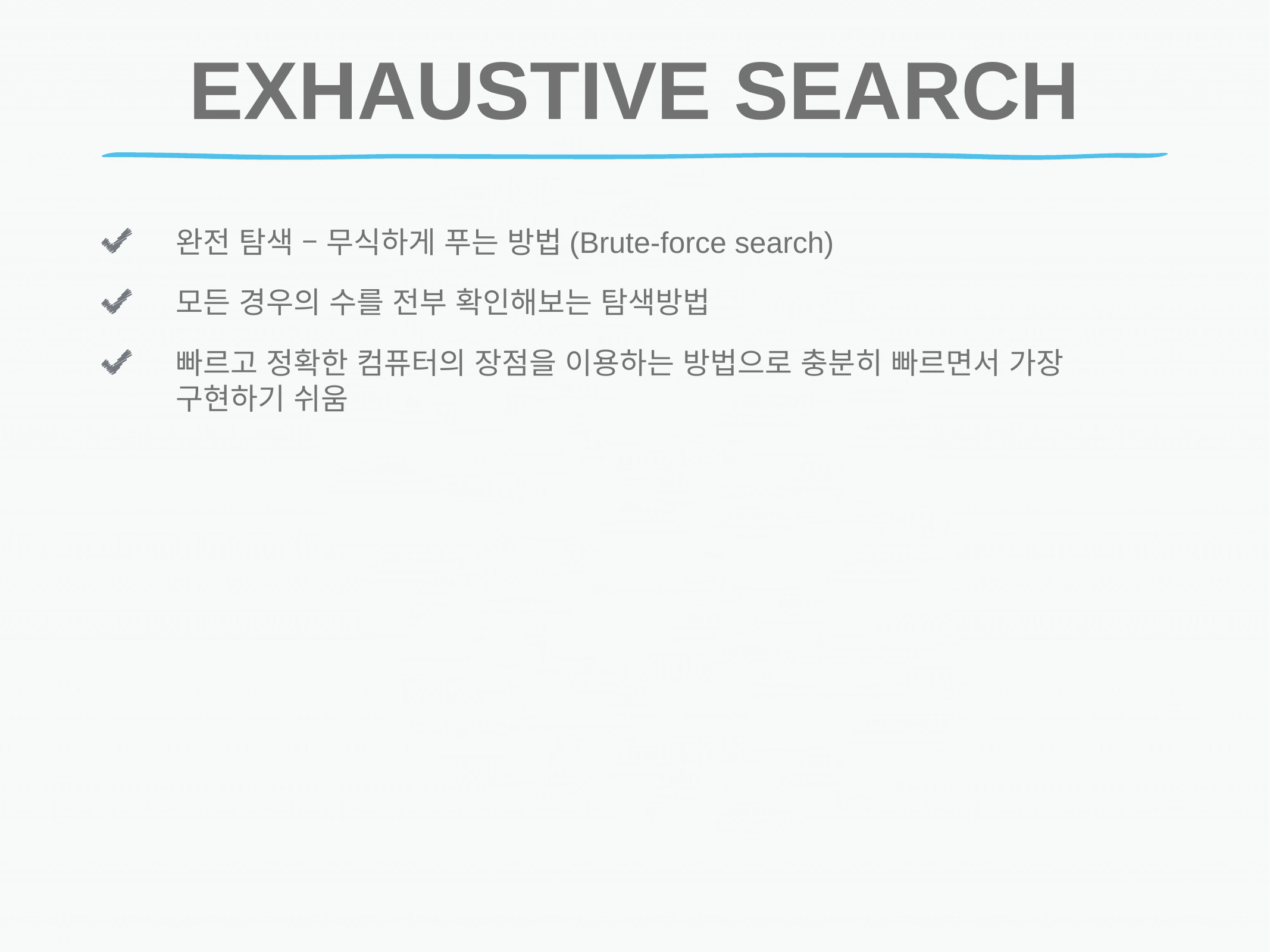

# Exhaustive Search
완전 탐색 – 무식하게 푸는 방법(Brute-force search)
모든 경우의 수를 전부 확인해보는 탐색방법
빠르고 정확한 컴퓨터의 장점을 이용하는 방법으로 충분히 빠르면서 가장 구현하기 쉬움